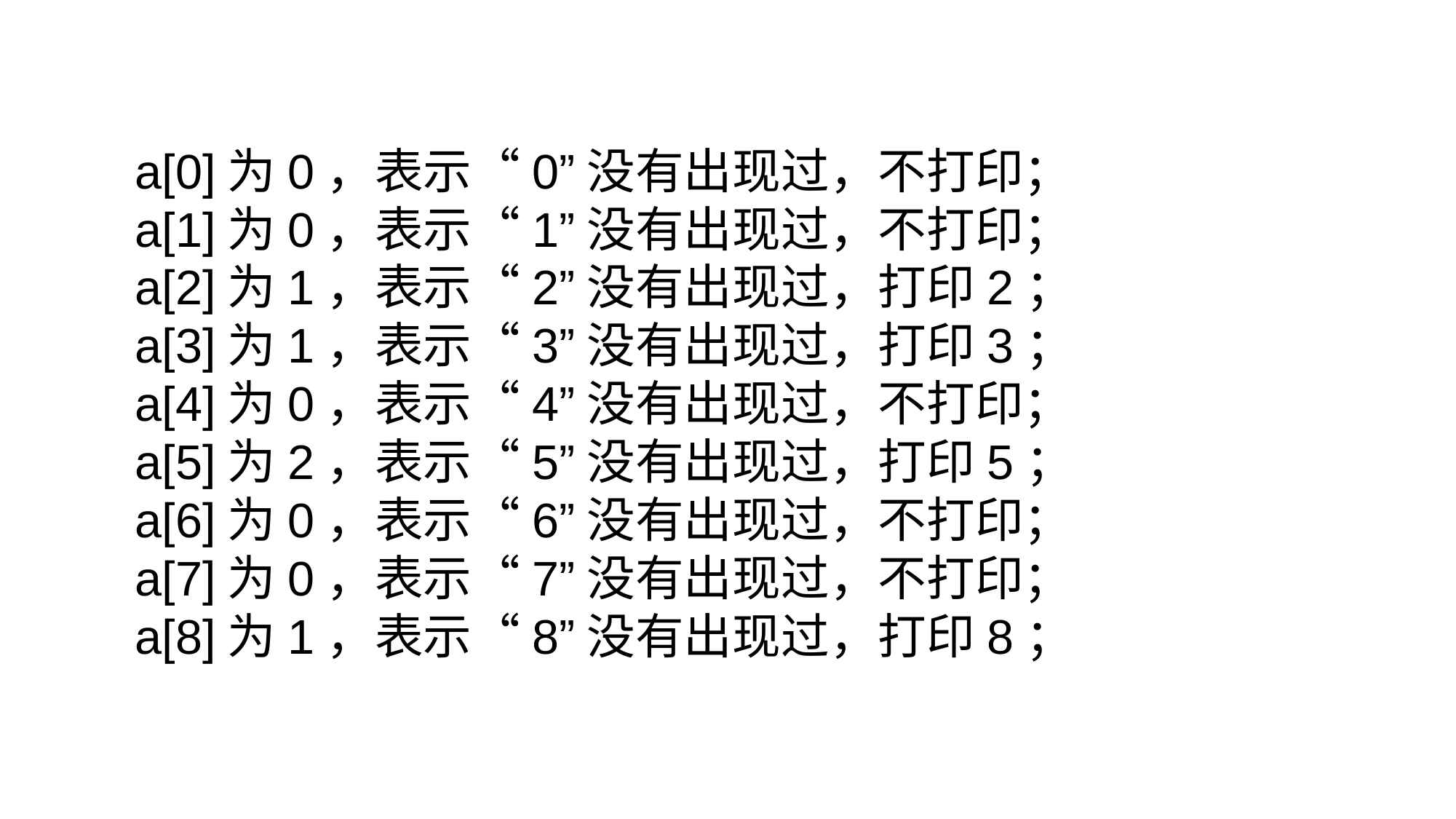

a[0]为0，表示“0”没有出现过，不打印；
a[1]为0，表示“1”没有出现过，不打印；
a[2]为1，表示“2”没有出现过，打印2；
a[3]为1，表示“3”没有出现过，打印3；
a[4]为0，表示“4”没有出现过，不打印；
a[5]为2，表示“5”没有出现过，打印5；
a[6]为0，表示“6”没有出现过，不打印；
a[7]为0，表示“7”没有出现过，不打印；
a[8]为1，表示“8”没有出现过，打印8；